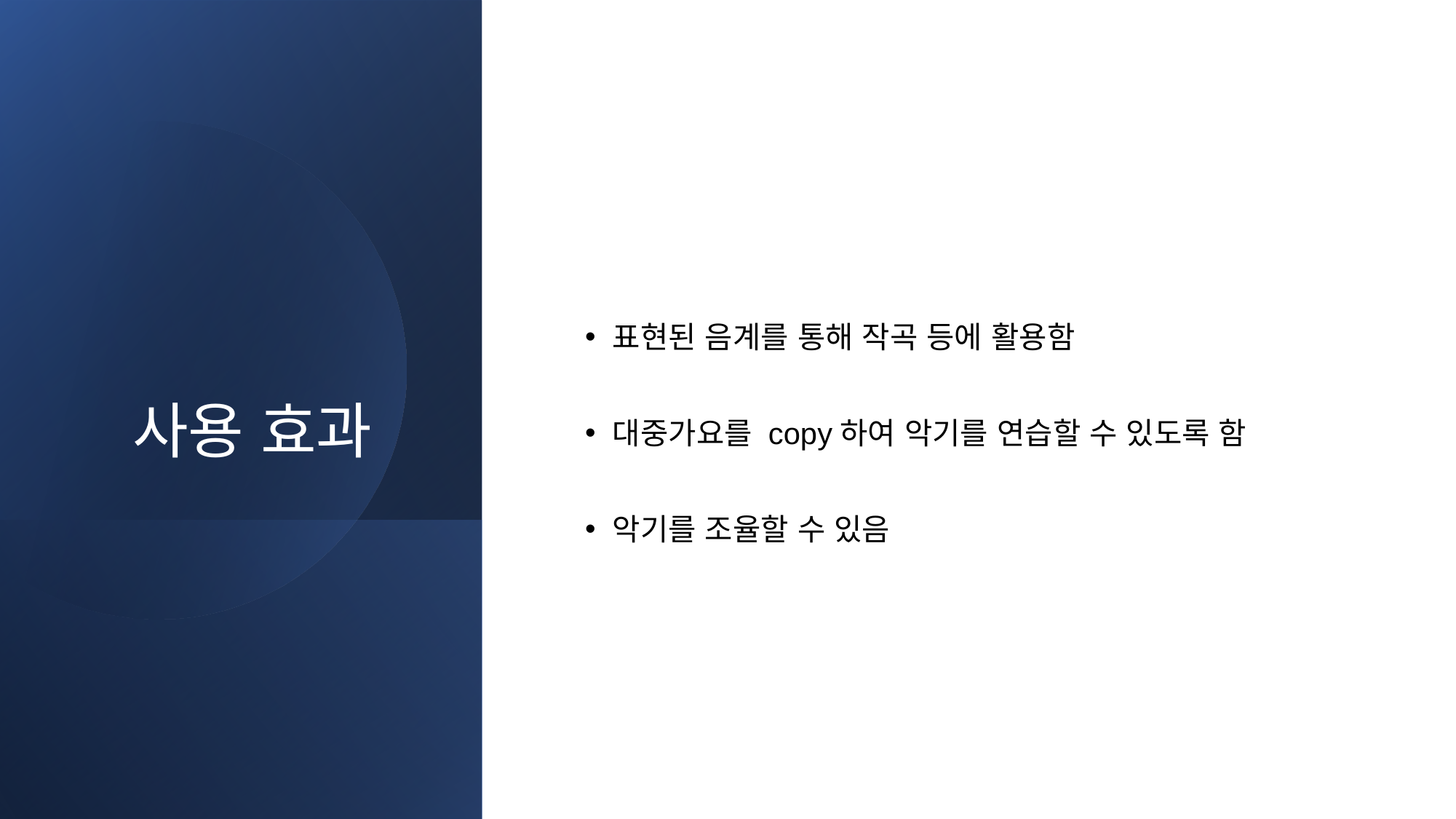

# 사용 효과

표현된 음계를 통해 작곡 등에 활용함

대중가요를 copy하여 악기를 연습할 수 있도록 함

악기를 조율할 수 있음